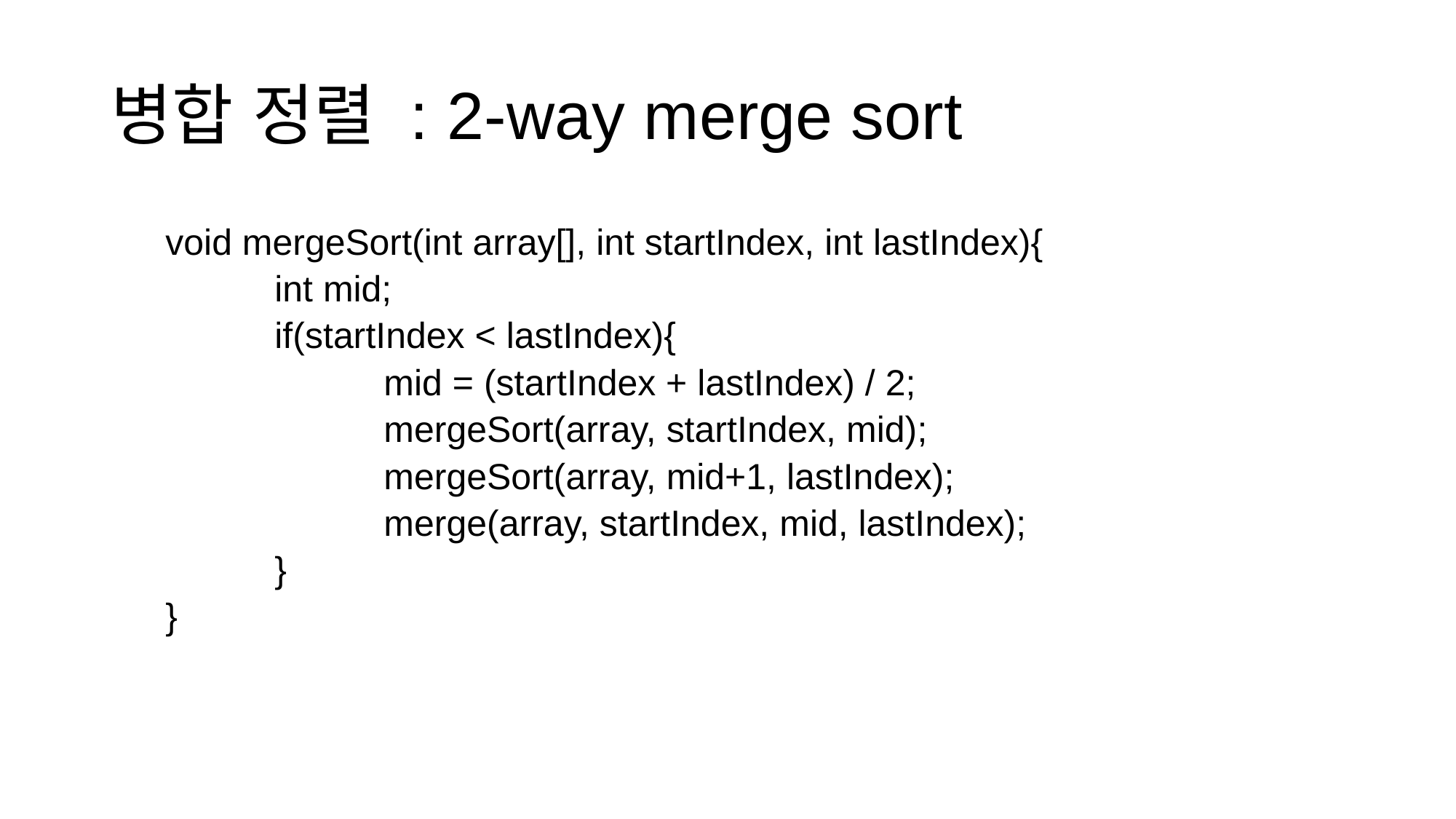

# 병합 정렬 : 2-way merge sort
void mergeSort(int array[], int startIndex, int lastIndex){
	int mid;
	if(startIndex < lastIndex){
		mid = (startIndex + lastIndex) / 2;
		mergeSort(array, startIndex, mid);
		mergeSort(array, mid+1, lastIndex);
		merge(array, startIndex, mid, lastIndex);
	}
}